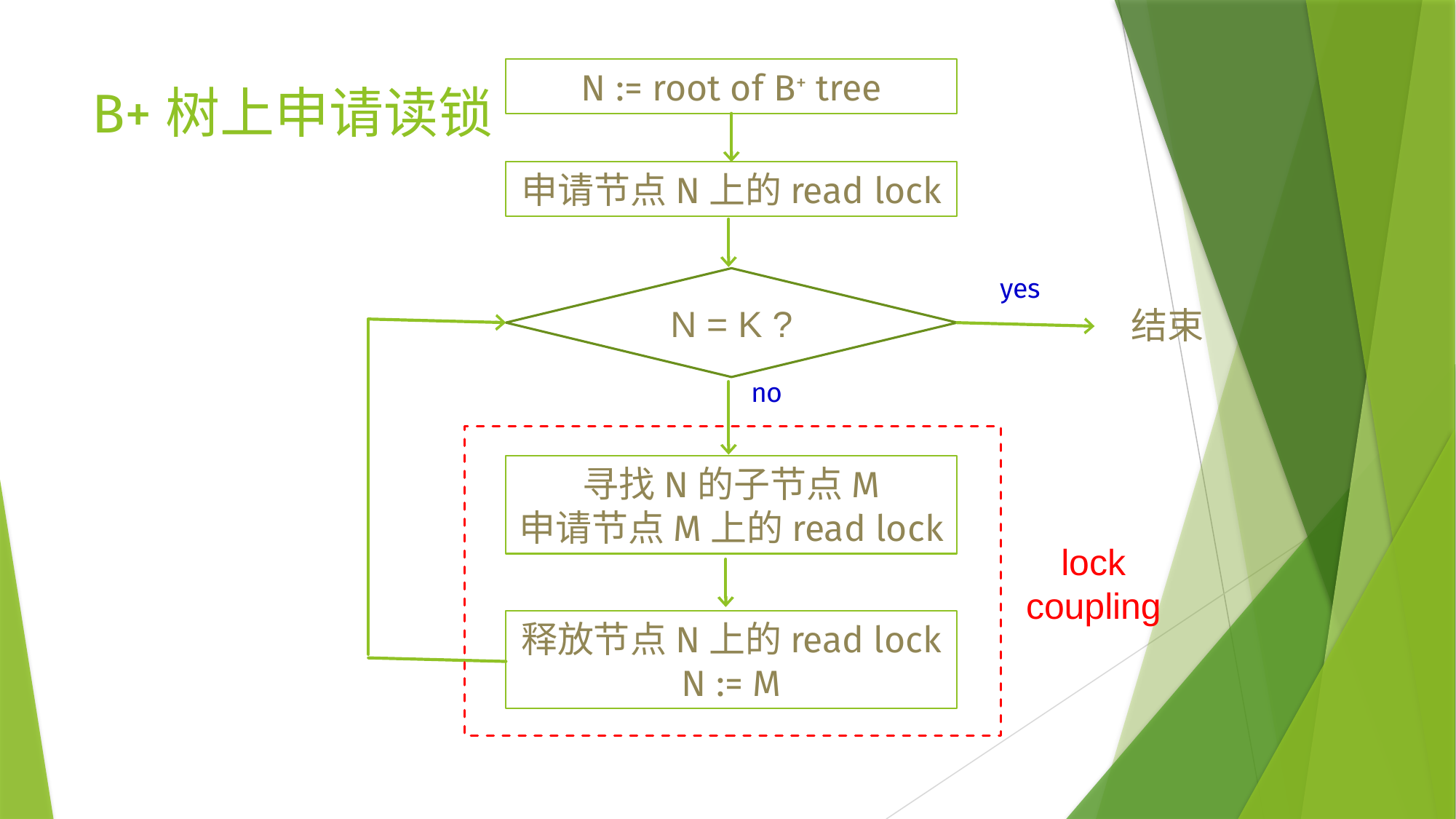

N := root of B+ tree
# B+树上申请读锁
申请节点N上的read lock

yes
N = K ?
结束
no

lock
coupling
寻找N的子节点M
申请节点M上的read lock
释放节点N上的read lock
N := M